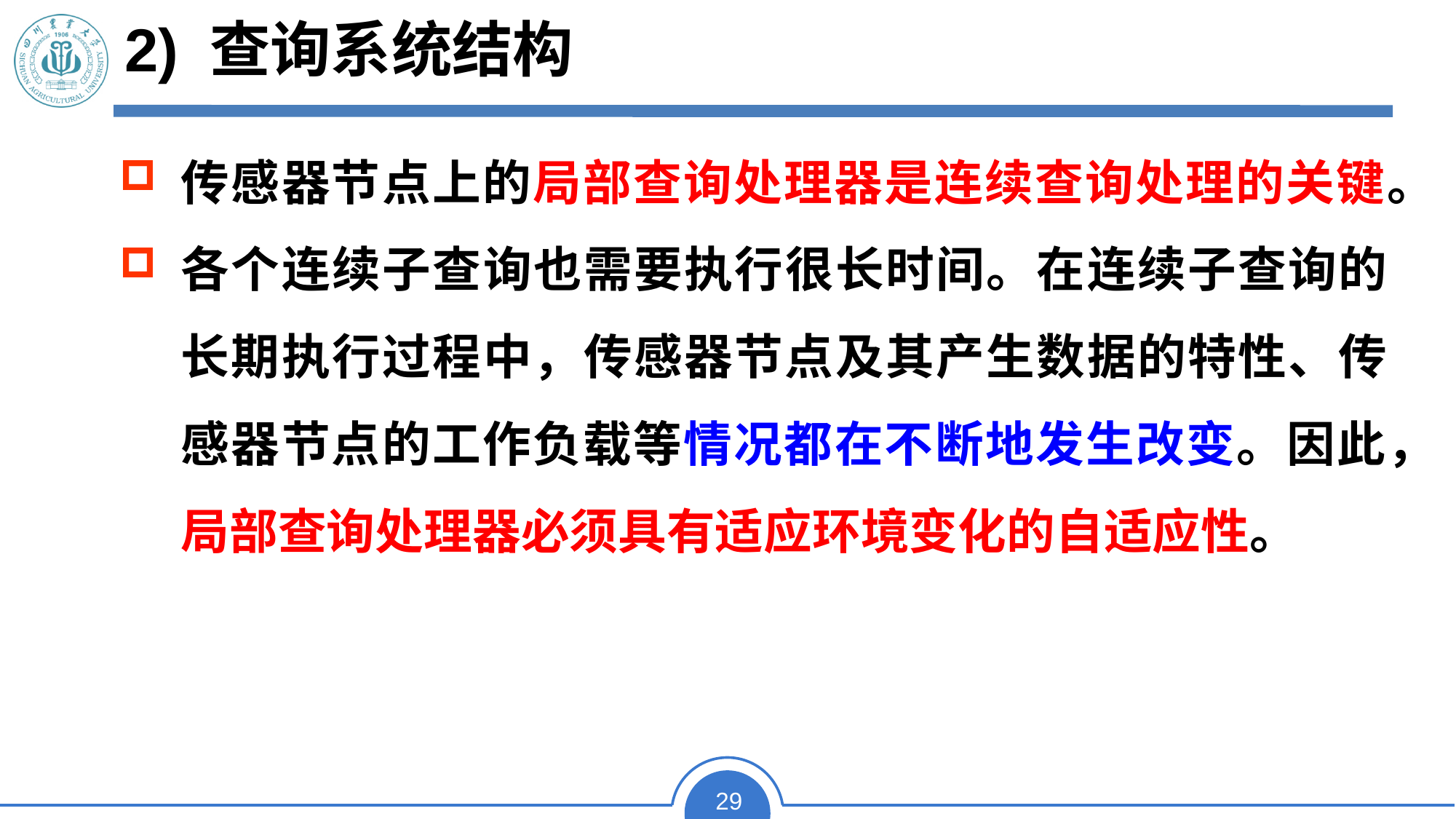

# 2) 查询系统结构
传感器节点上的局部查询处理器是连续查询处理的关键。
各个连续子查询也需要执行很长时间。在连续子查询的长期执行过程中，传感器节点及其产生数据的特性、传感器节点的工作负载等情况都在不断地发生改变。因此，局部查询处理器必须具有适应环境变化的自适应性。